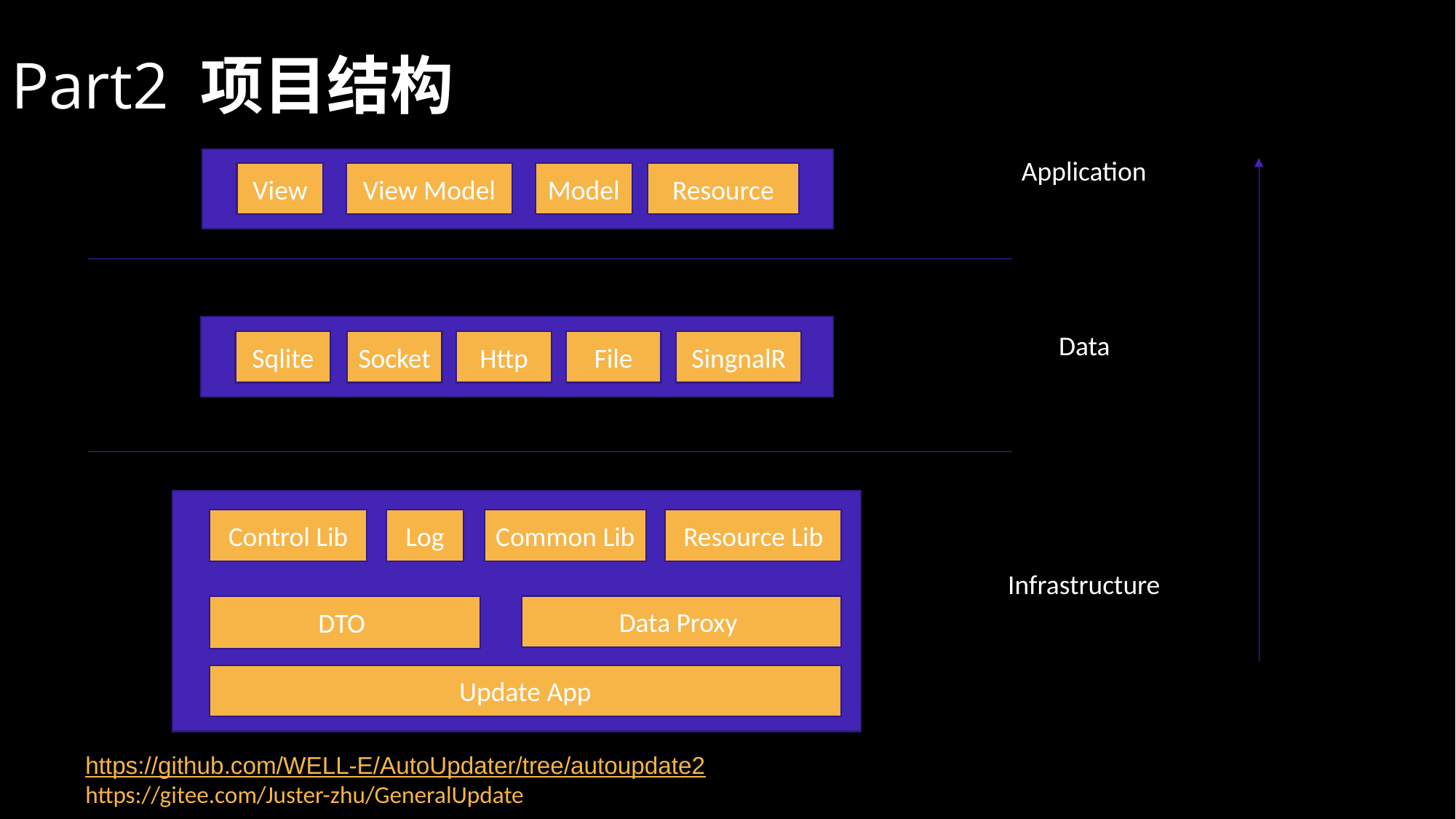

# Part2 项目结构
Application

View
View Model
Model
Resource

Sqlite
Socket
Http
File
SingnalR
Data

Control Lib
Log
Common Lib
Resource Lib
Data Proxy
DTO
Update App
Infrastructure
https://github.com/WELL-E/AutoUpdater/tree/autoupdate2
https://gitee.com/Juster-zhu/GeneralUpdate